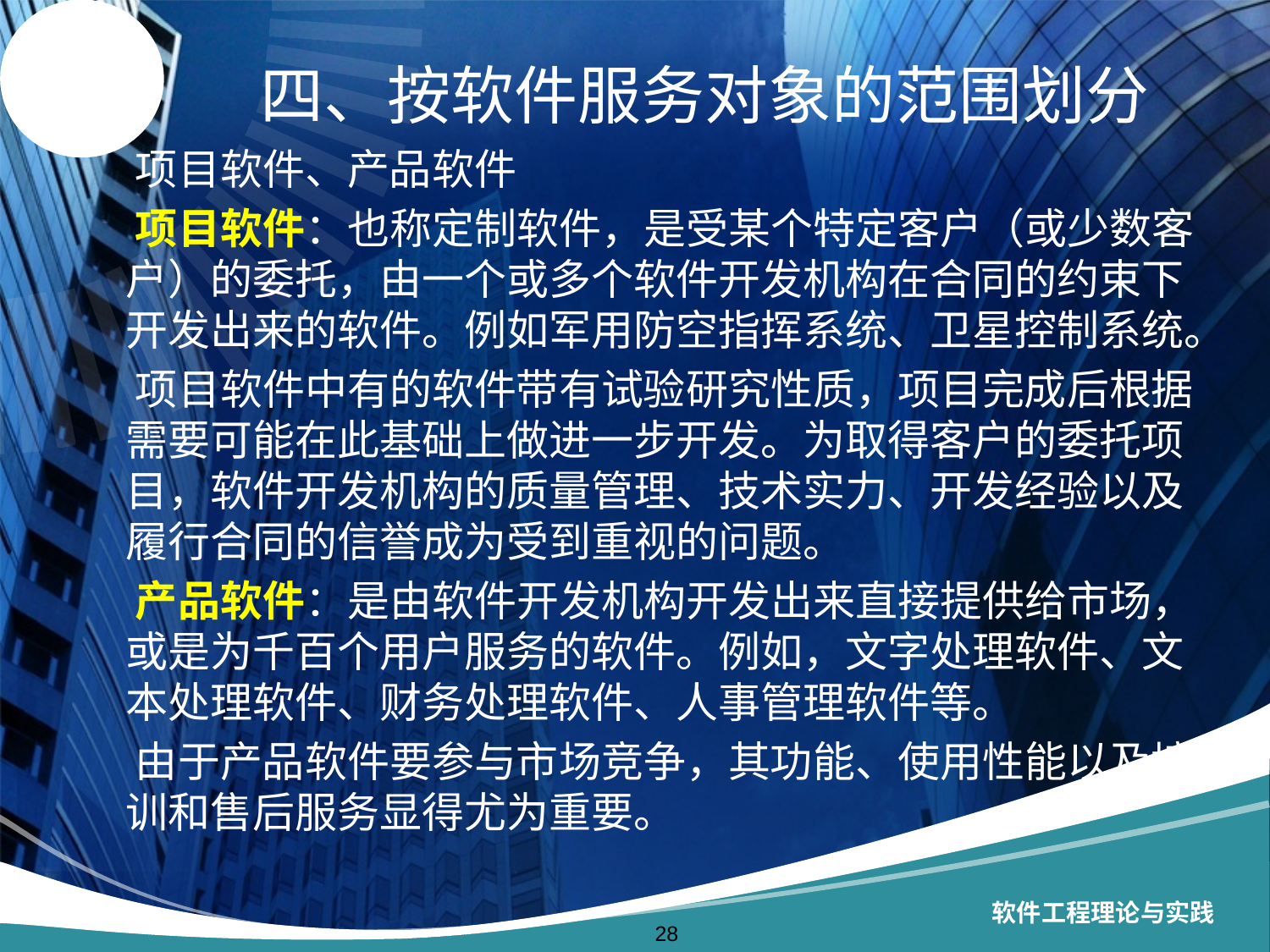

# 四、按软件服务对象的范围划分
     项目软件、产品软件
     项目软件：也称定制软件，是受某个特定客户（或少数客户）的委托，由一个或多个软件开发机构在合同的约束下开发出来的软件。例如军用防空指挥系统、卫星控制系统。
     项目软件中有的软件带有试验研究性质，项目完成后根据需要可能在此基础上做进一步开发。为取得客户的委托项目，软件开发机构的质量管理、技术实力、开发经验以及履行合同的信誉成为受到重视的问题。
     产品软件：是由软件开发机构开发出来直接提供给市场，或是为千百个用户服务的软件。例如，文字处理软件、文本处理软件、财务处理软件、人事管理软件等。
     由于产品软件要参与市场竞争，其功能、使用性能以及培训和售后服务显得尤为重要。
软件工程理论与实践
28